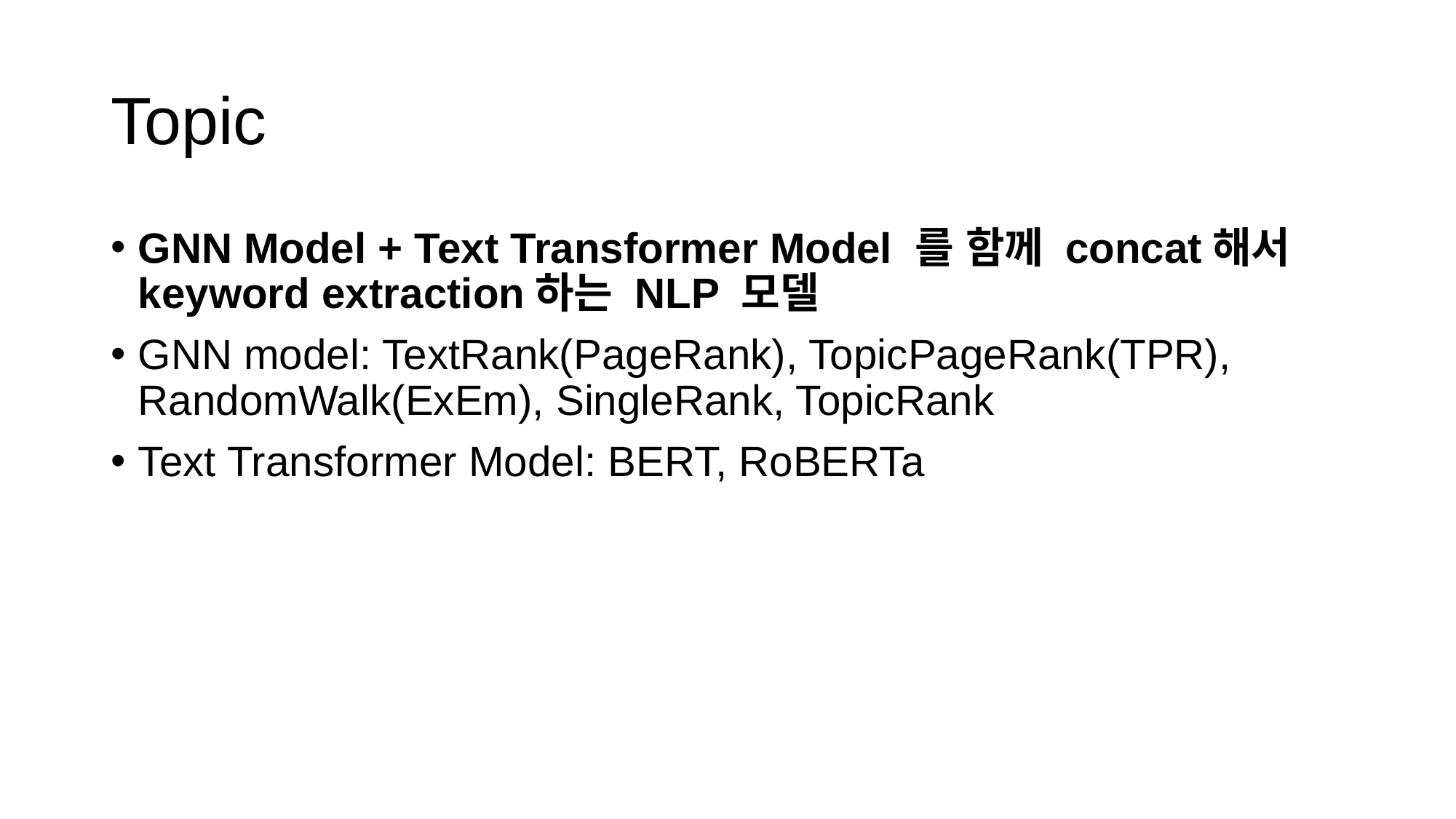

# Topic
GNN Model + Text Transformer Model 를 함께 concat해서 keyword extraction하는 NLP 모델
GNN model: TextRank(PageRank), TopicPageRank(TPR), RandomWalk(ExEm), SingleRank, TopicRank
Text Transformer Model: BERT, RoBERTa